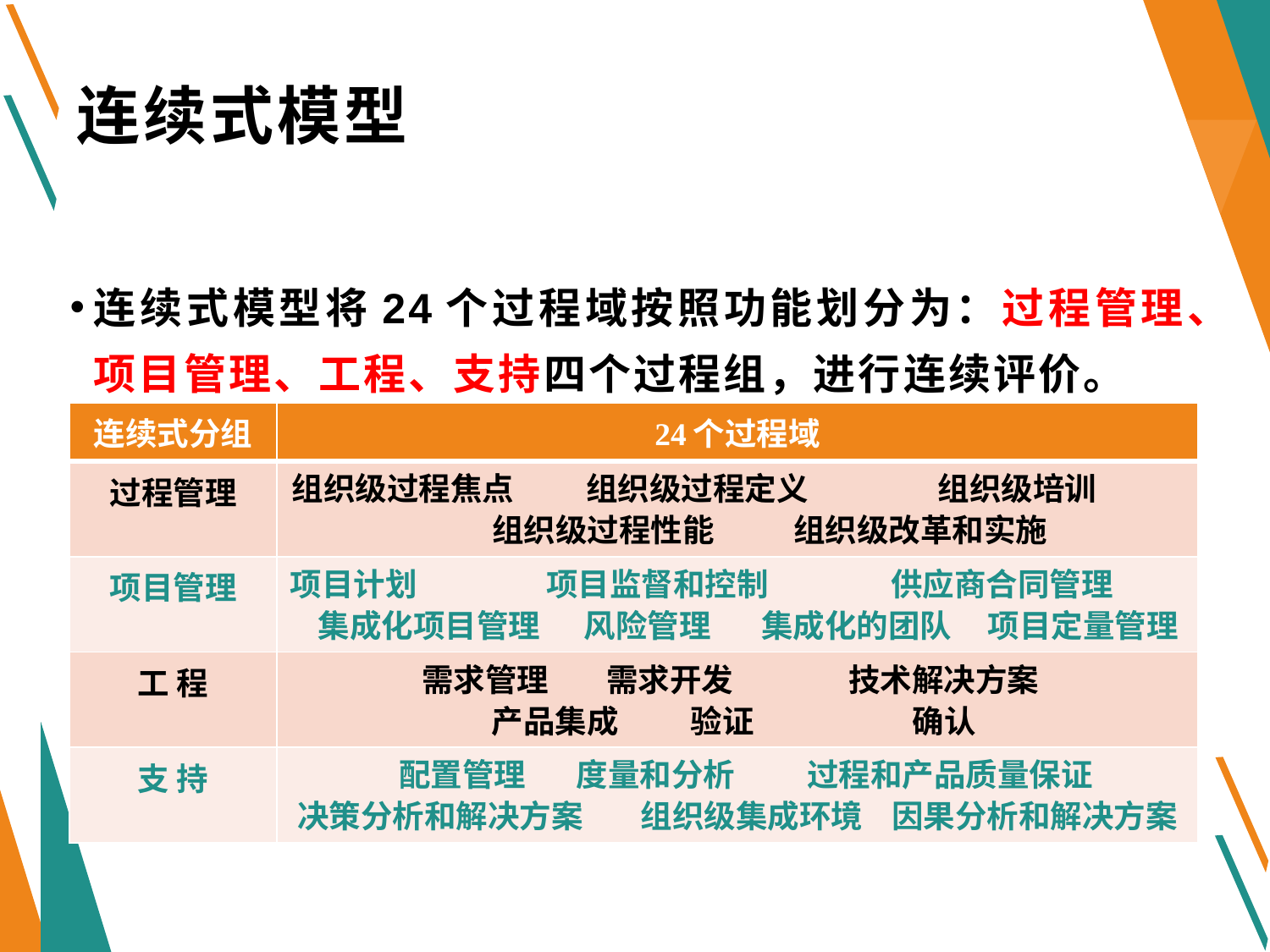

# 连续式模型
连续式模型没有与组织成熟度相关的几个阶段。
连续式模型将24个过程域按照功能划分为：过程管理、项目管理、工程、支持四个过程组，进行连续评价。
| 连续式分组 | 24个过程域 |
| --- | --- |
| 过程管理 | 组织级过程焦点 组织级过程定义 组织级培训 组织级过程性能 组织级改革和实施 |
| 项目管理 | 项目计划 项目监督和控制 供应商合同管理 集成化项目管理 风险管理 集成化的团队 项目定量管理 |
| 工 程 | 需求管理 需求开发 技术解决方案 产品集成 验证 确认 |
| 支 持 | 配置管理 度量和分析 过程和产品质量保证 决策分析和解决方案 组织级集成环境 因果分析和解决方案 |